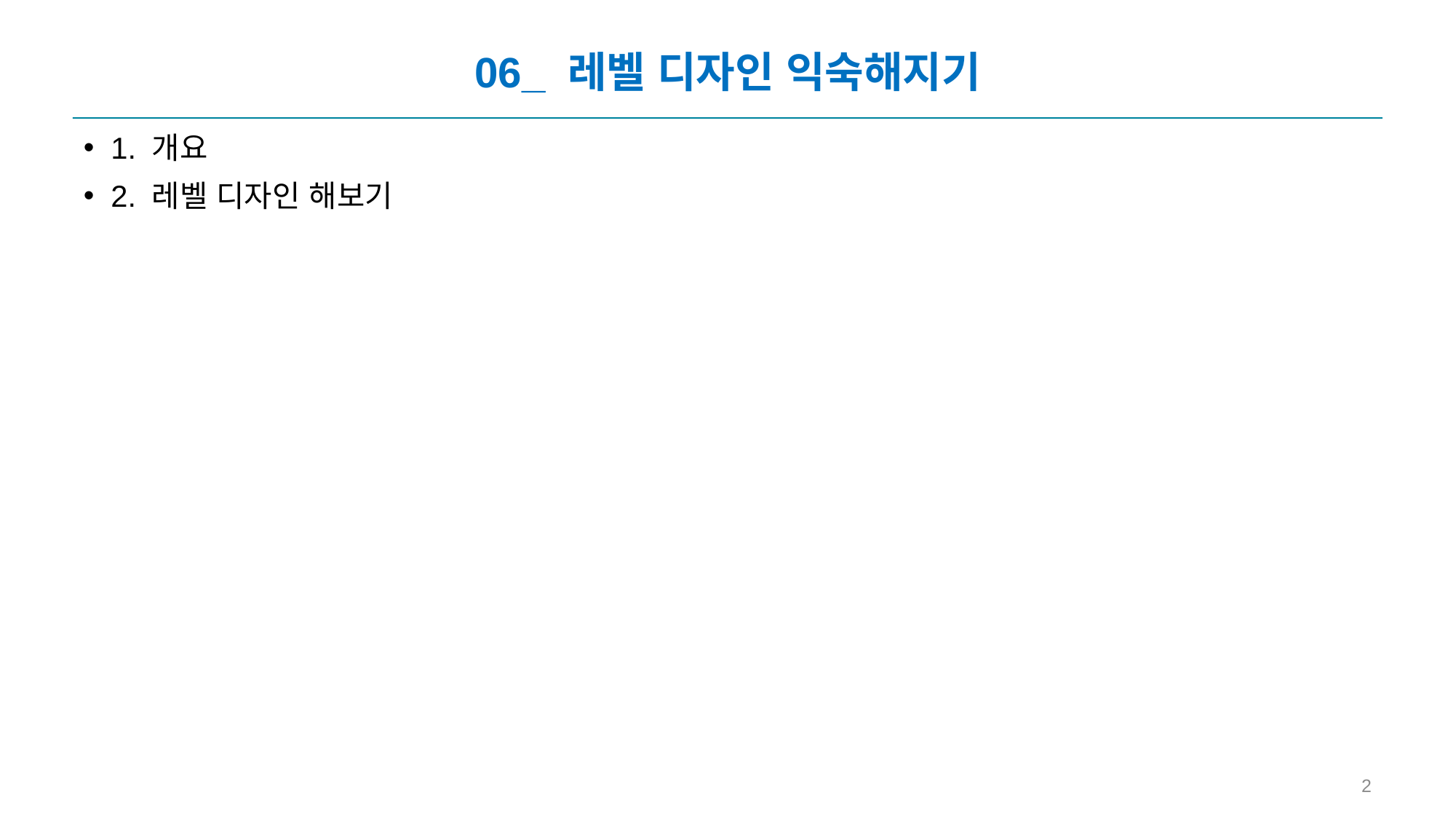

# 06_ 레벨 디자인 익숙해지기
1. 개요
2. 레벨 디자인 해보기

2